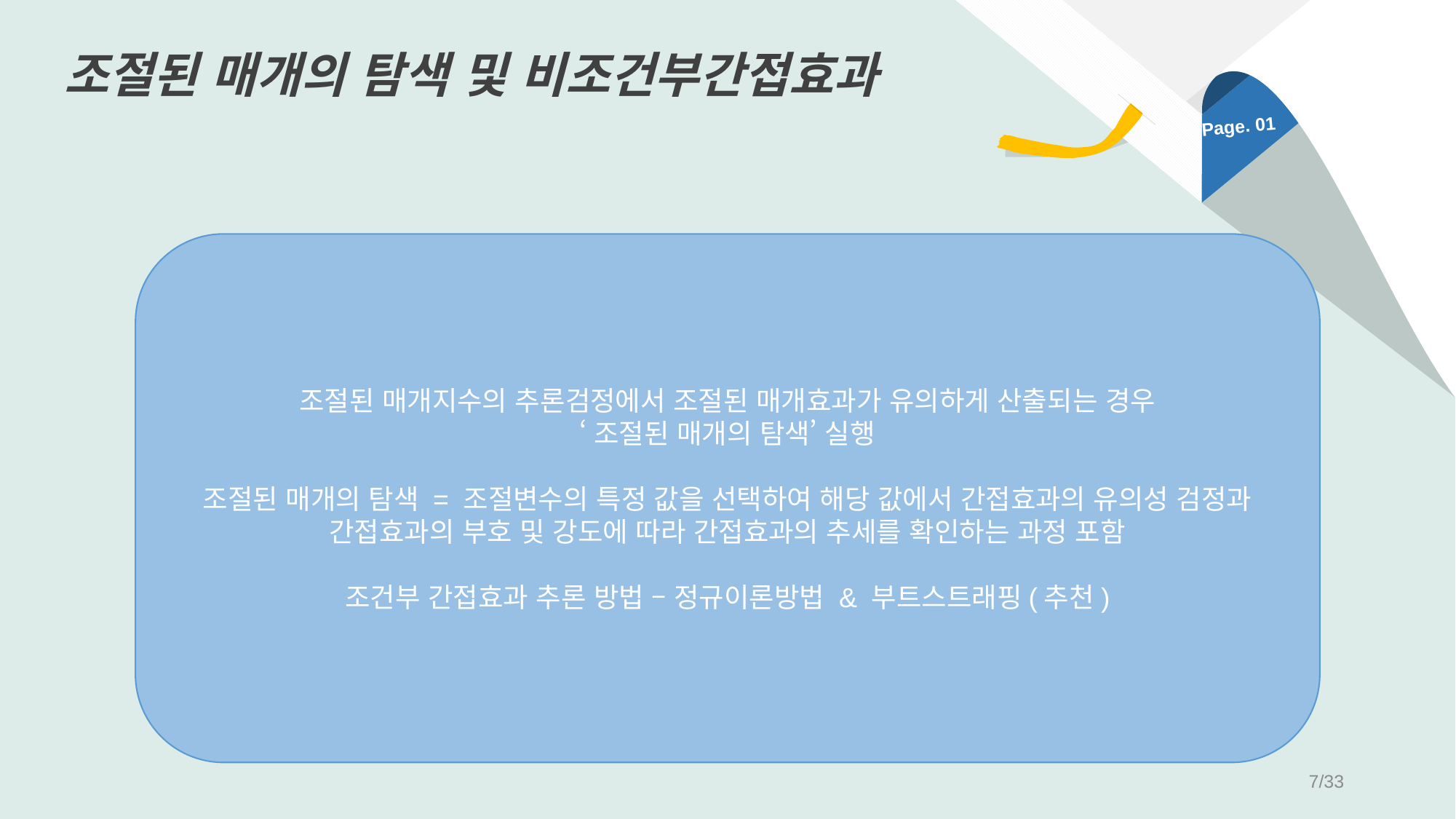

조절된 매개의 탐색 및 비조건부간접효과

Page. 01

조절된 매개지수의 추론검정에서 조절된 매개효과가 유의하게 산출되는 경우
‘조절된 매개의 탐색’ 실행

조절된 매개의 탐색 = 조절변수의 특정 값을 선택하여 해당 값에서 간접효과의 유의성 검정과 간접효과의 부호 및 강도에 따라 간접효과의 추세를 확인하는 과정 포함

조건부 간접효과 추론 방법 – 정규이론방법 & 부트스트래핑(추천)
7/33